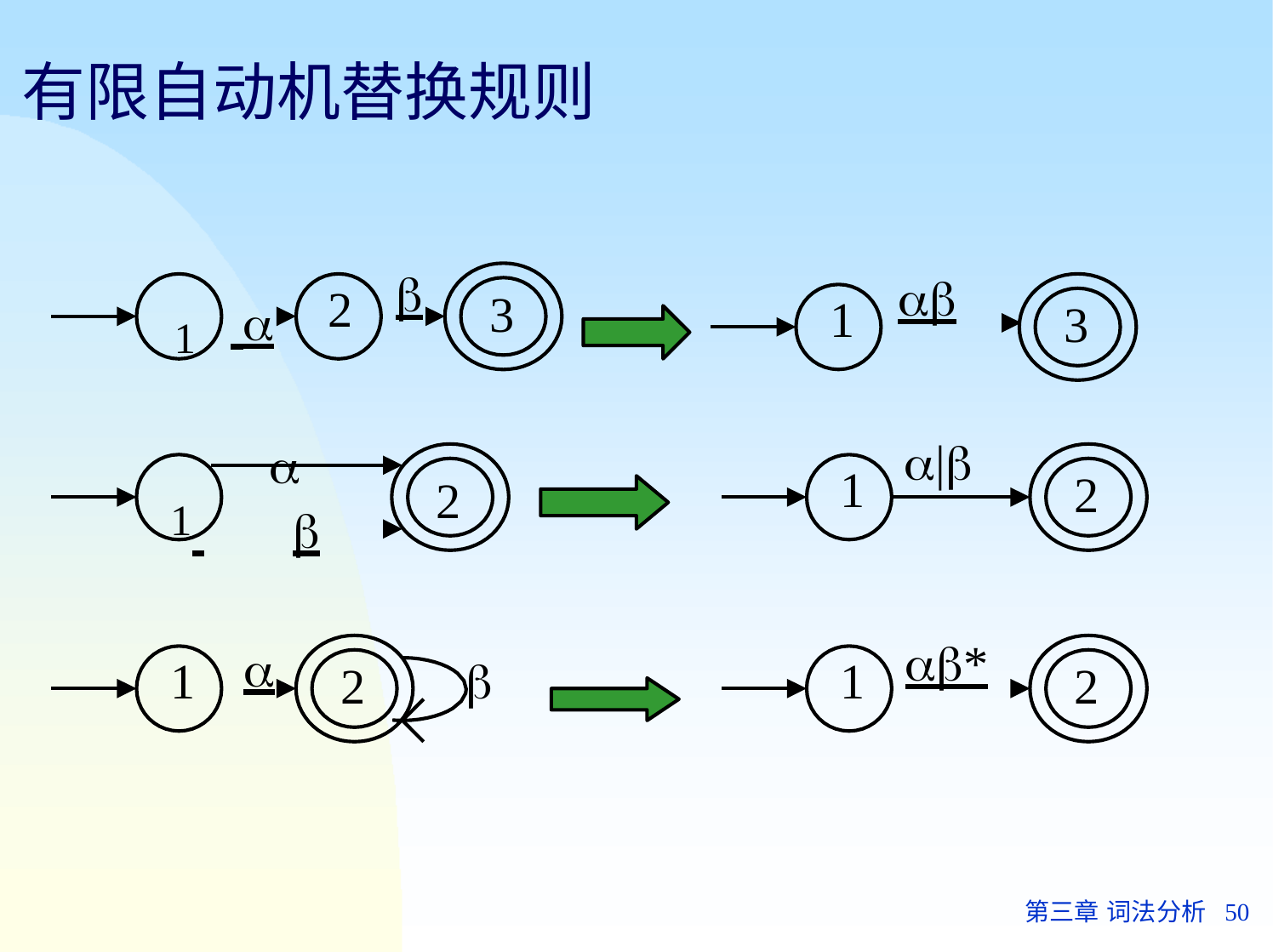

# 有限自动机替换规则
β

1	 α

α
αβ

2
3

1
3

α|β

1
2
2
1 	β

αβ*
α

1
β
1
2
2

第三章 词法分析	50